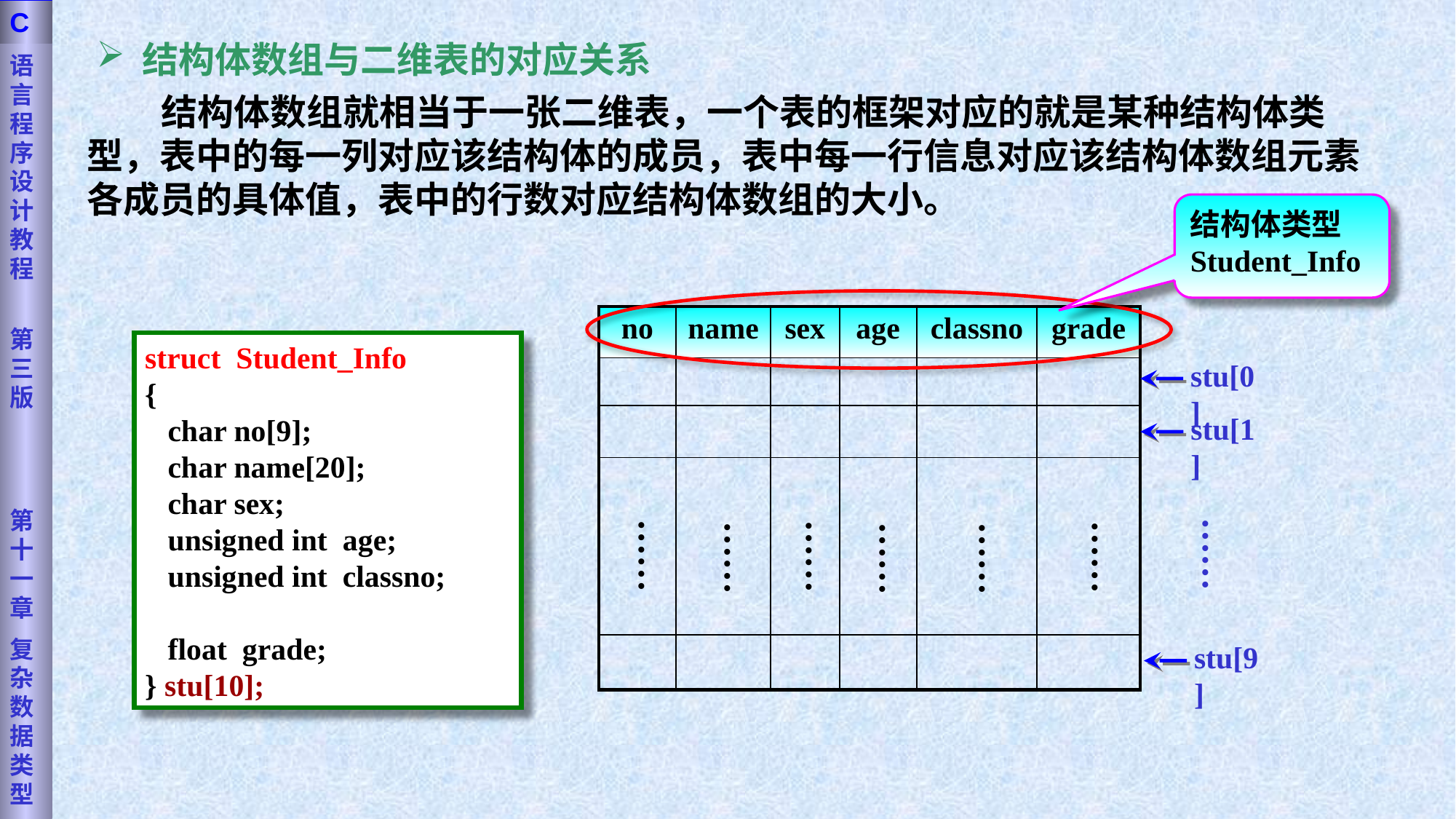

语言程序设计教程
第三版

第十一章
复杂数据类型
C
 结构体数组与二维表的对应关系
        结构体数组就相当于一张二维表，一个表的框架对应的就是某种结构体类型，表中的每一列对应该结构体的成员，表中每一行信息对应该结构体数组元素各成员的具体值，表中的行数对应结构体数组的大小。
结构体类型Student_Info

| no | name | sex | age | classno | grade |
| --- | --- | --- | --- | --- | --- |
|  |  |  |  |  |  |
|  |  |  |  |  |  |
|  |  |  |  |  |  |
|  |  |  |  |  |  |
struct  Student_Info
{
   char no[9];
   char name[20];
   char sex;
   unsigned int  age;
   unsigned int  classno;
   float  grade;
} stu[10];
stu[0]

stu[1]

……
……
……
……
……
……
……
stu[9]